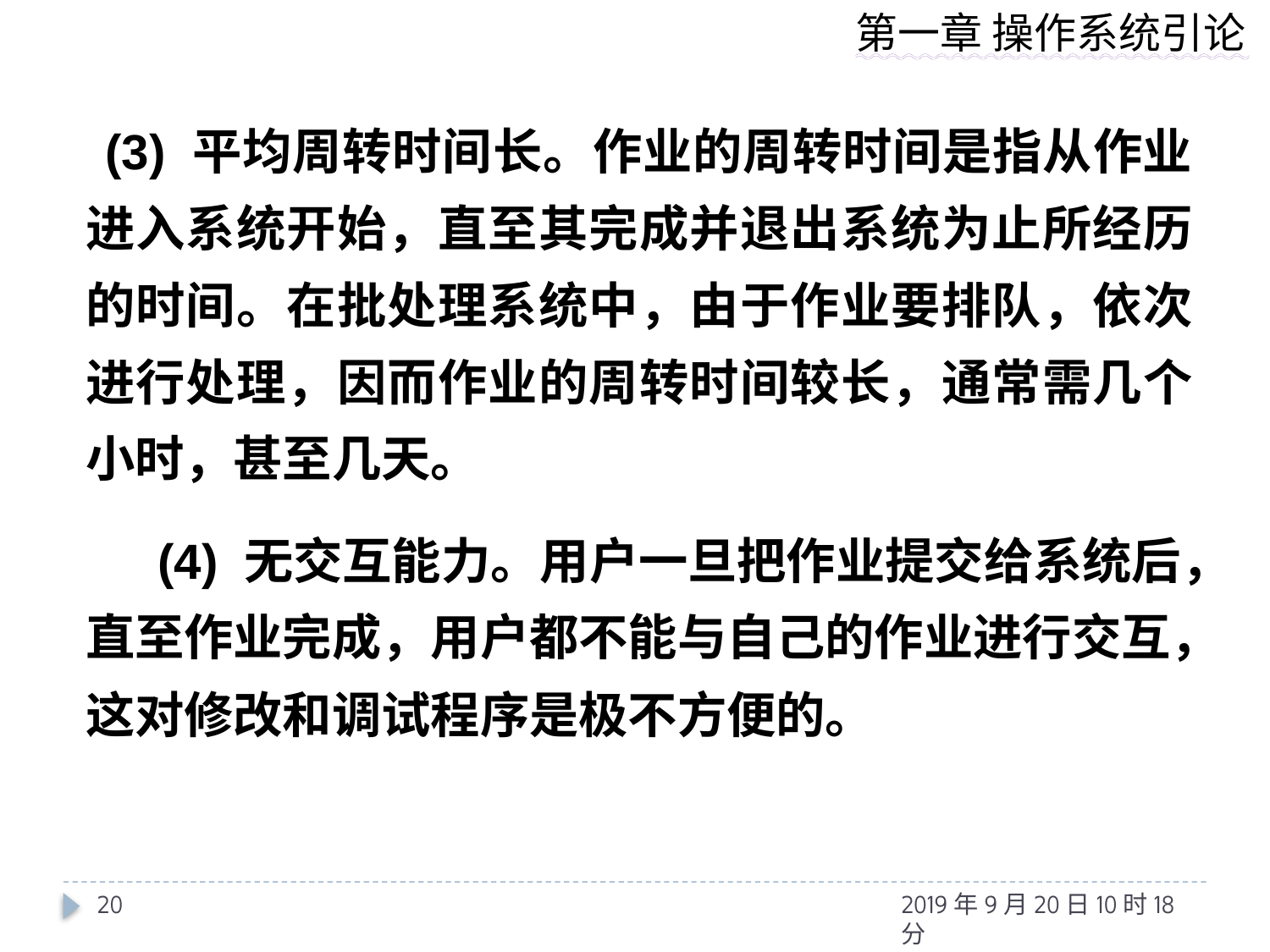

(3) 平均周转时间长。作业的周转时间是指从作业进入系统开始，直至其完成并退出系统为止所经历的时间。在批处理系统中，由于作业要排队，依次进行处理，因而作业的周转时间较长，通常需几个小时，甚至几天。
　　(4) 无交互能力。用户一旦把作业提交给系统后，直至作业完成，用户都不能与自己的作业进行交互，这对修改和调试程序是极不方便的。

20
2019年9月20日10时18分